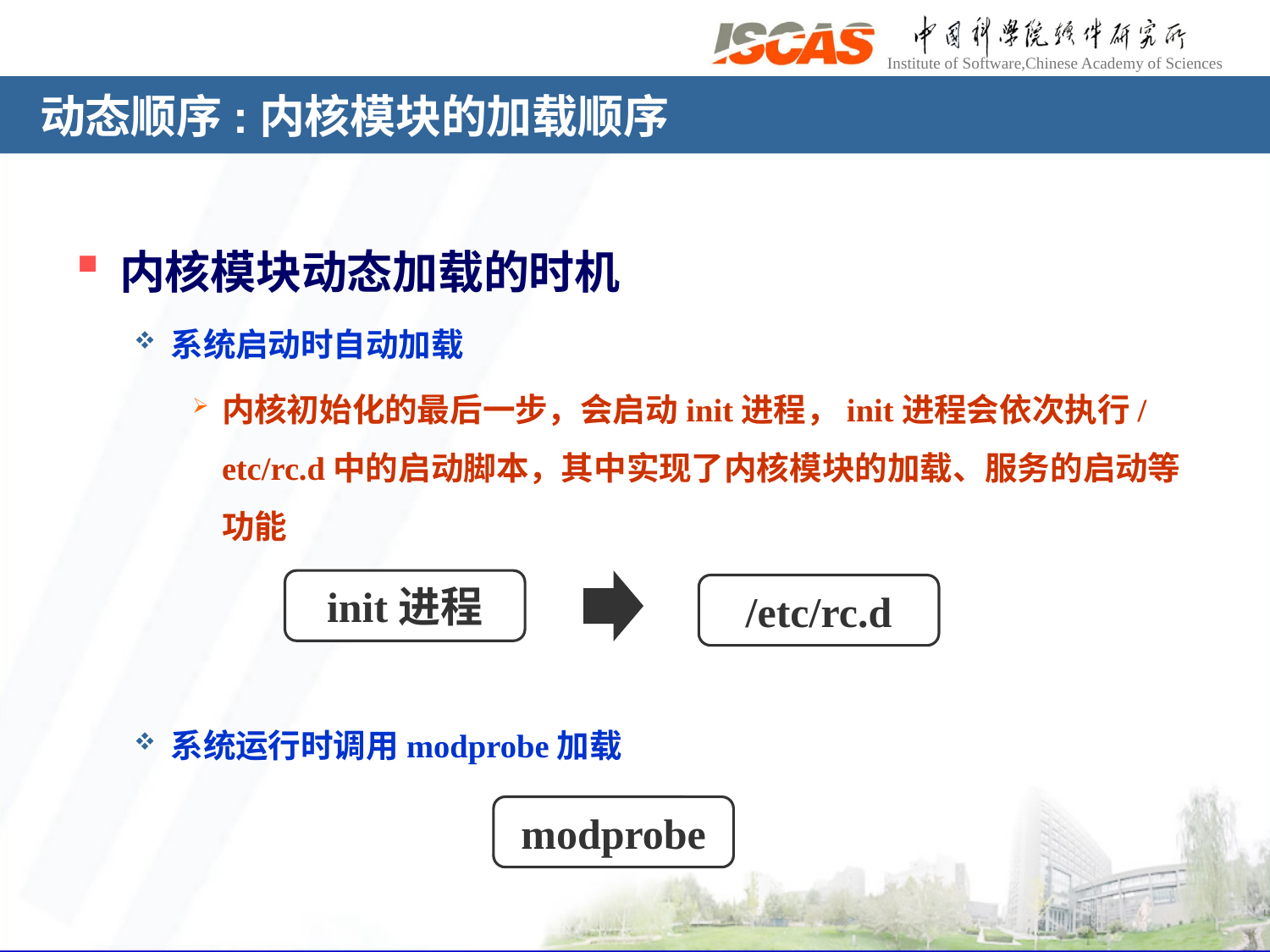

# 动态顺序:内核模块的加载顺序
内核模块动态加载的时机
系统启动时自动加载
内核初始化的最后一步，会启动init进程，init进程会依次执行/etc/rc.d中的启动脚本，其中实现了内核模块的加载、服务的启动等功能

系统运行时调用modprobe加载
init进程

/etc/rc.d
modprobe